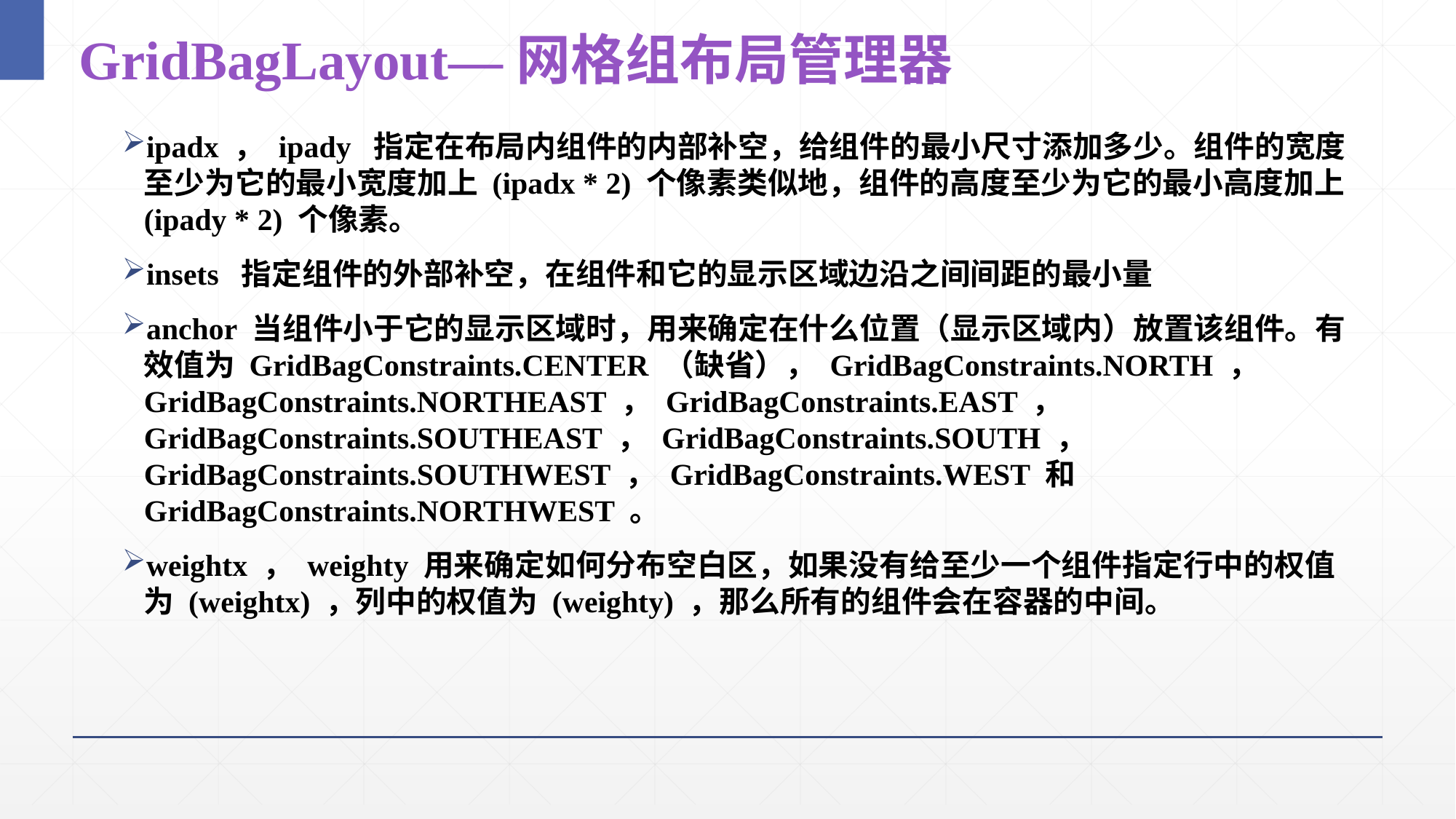

27
# GridBagLayout—网格组布局管理器
ipadx ， ipady  指定在布局内组件的内部补空，给组件的最小尺寸添加多少。组件的宽度至少为它的最小宽度加上 (ipadx * 2) 个像素类似地，组件的高度至少为它的最小高度加上 (ipady * 2) 个像素。
insets  指定组件的外部补空，在组件和它的显示区域边沿之间间距的最小量
anchor 当组件小于它的显示区域时，用来确定在什么位置（显示区域内）放置该组件。有效值为 GridBagConstraints.CENTER （缺省）， GridBagConstraints.NORTH ， GridBagConstraints.NORTHEAST ， GridBagConstraints.EAST ， GridBagConstraints.SOUTHEAST ， GridBagConstraints.SOUTH ， GridBagConstraints.SOUTHWEST ， GridBagConstraints.WEST 和 GridBagConstraints.NORTHWEST 。
weightx ， weighty 用来确定如何分布空白区，如果没有给至少一个组件指定行中的权值为 (weightx) ，列中的权值为 (weighty) ，那么所有的组件会在容器的中间。